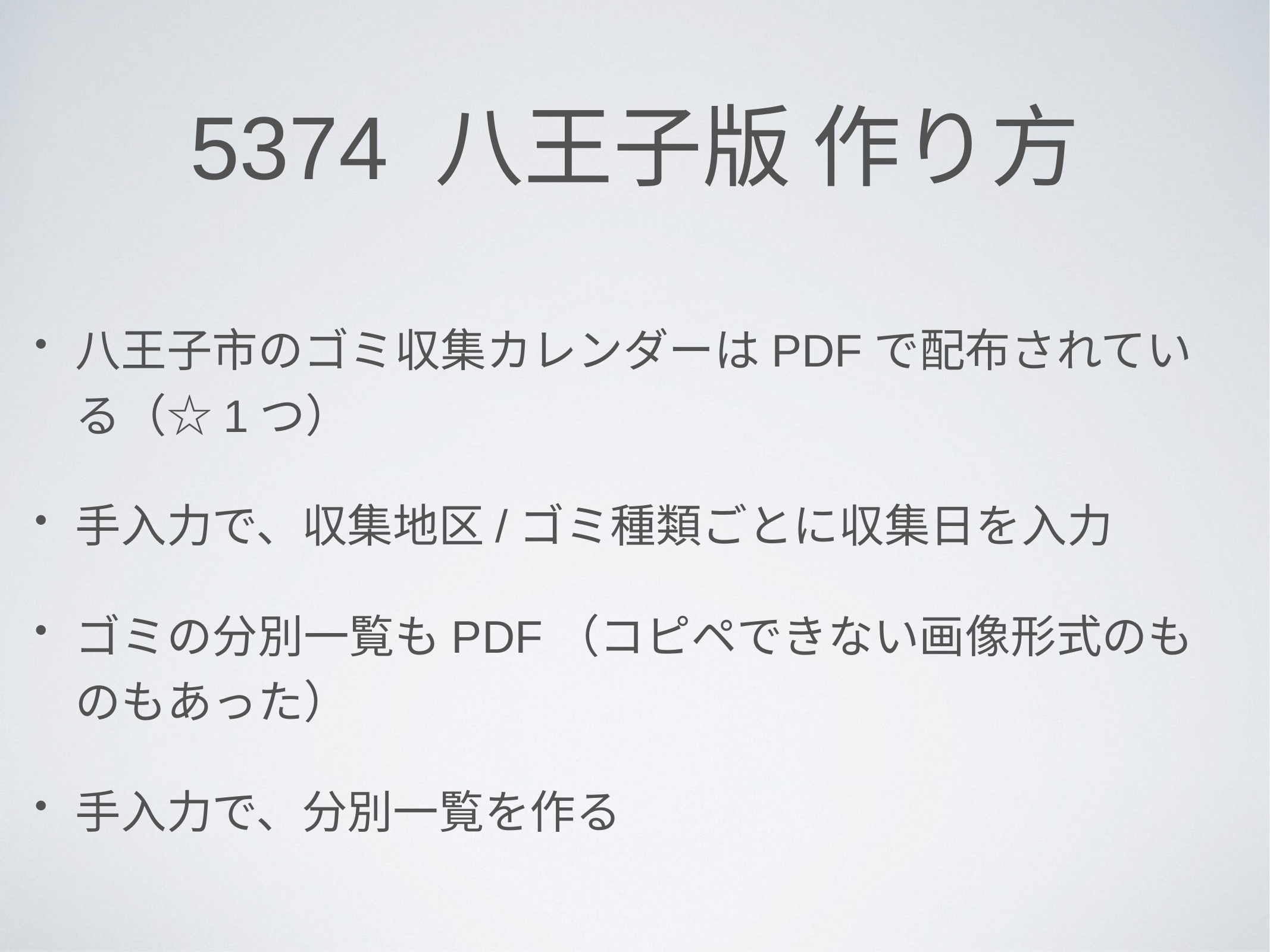

# 5374 八王子版 作り方
八王子市のゴミ収集カレンダーはPDFで配布されている（☆1つ）
手入力で、収集地区/ゴミ種類ごとに収集日を入力
ゴミの分別一覧もPDF（コピペできない画像形式のものもあった）
手入力で、分別一覧を作る